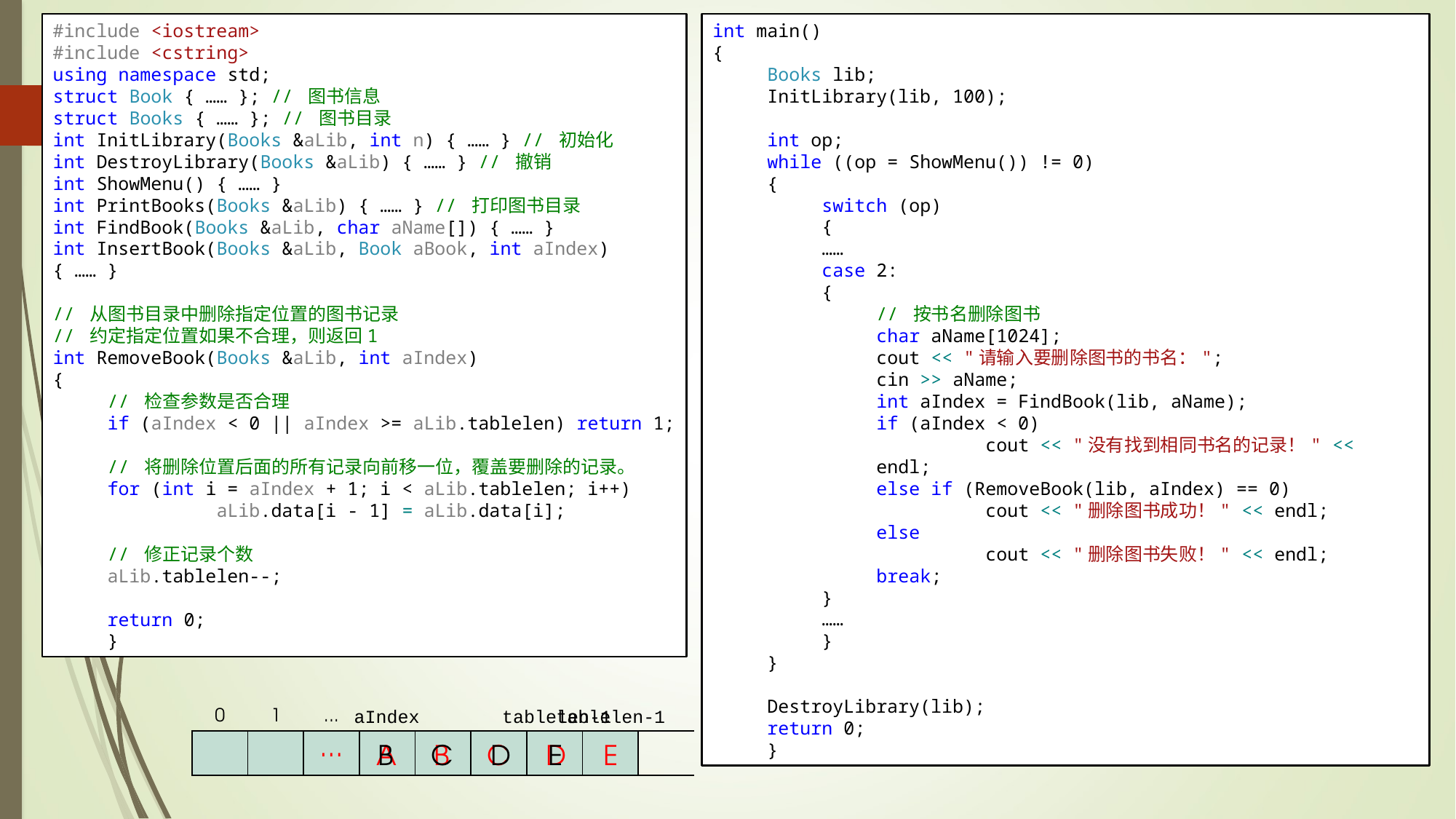

#include <iostream>
#include <cstring>
using namespace std;
struct Book { …… }; // 图书信息
struct Books { …… }; // 图书目录
int InitLibrary(Books &aLib, int n) { …… } // 初始化
int DestroyLibrary(Books &aLib) { …… } // 撤销
int ShowMenu() { …… }
int PrintBooks(Books &aLib) { …… } // 打印图书目录
int FindBook(Books &aLib, char aName[]) { …… }
int InsertBook(Books &aLib, Book aBook, int aIndex) { …… }

// 从图书目录中删除指定位置的图书记录
// 约定指定位置如果不合理，则返回1
int RemoveBook(Books &aLib, int aIndex)
{
// 检查参数是否合理
if (aIndex < 0 || aIndex >= aLib.tablelen) return 1;

// 将删除位置后面的所有记录向前移一位，覆盖要删除的记录。
for (int i = aIndex + 1; i < aLib.tablelen; i++)
	aLib.data[i - 1] = aLib.data[i];

// 修正记录个数
aLib.tablelen--;

return 0;
}
int main()
{
Books lib;
InitLibrary(lib, 100);

int op;
while ((op = ShowMenu()) != 0)
{
switch (op)
{
……
case 2:
{
// 按书名删除图书
char aName[1024];
cout << "请输入要删除图书的书名：";
cin >> aName;
int aIndex = FindBook(lib, aName);
if (aIndex < 0)
	cout << "没有找到相同书名的记录！" << endl;
else if (RemoveBook(lib, aIndex) == 0)
	cout << "删除图书成功！" << endl;
else
	cout << "删除图书失败！" << endl;
break;
}
……
}
}

DestroyLibrary(lib);
return 0;
}
| 0 | 1 | ... |  |  |  |  |  |  |
| --- | --- | --- | --- | --- | --- | --- | --- | --- |
|  |  | … |  |  |  |  |  |  |
aIndex
tablelen-1
tablelen-1
A
B
C
B
C
D
D
E
E